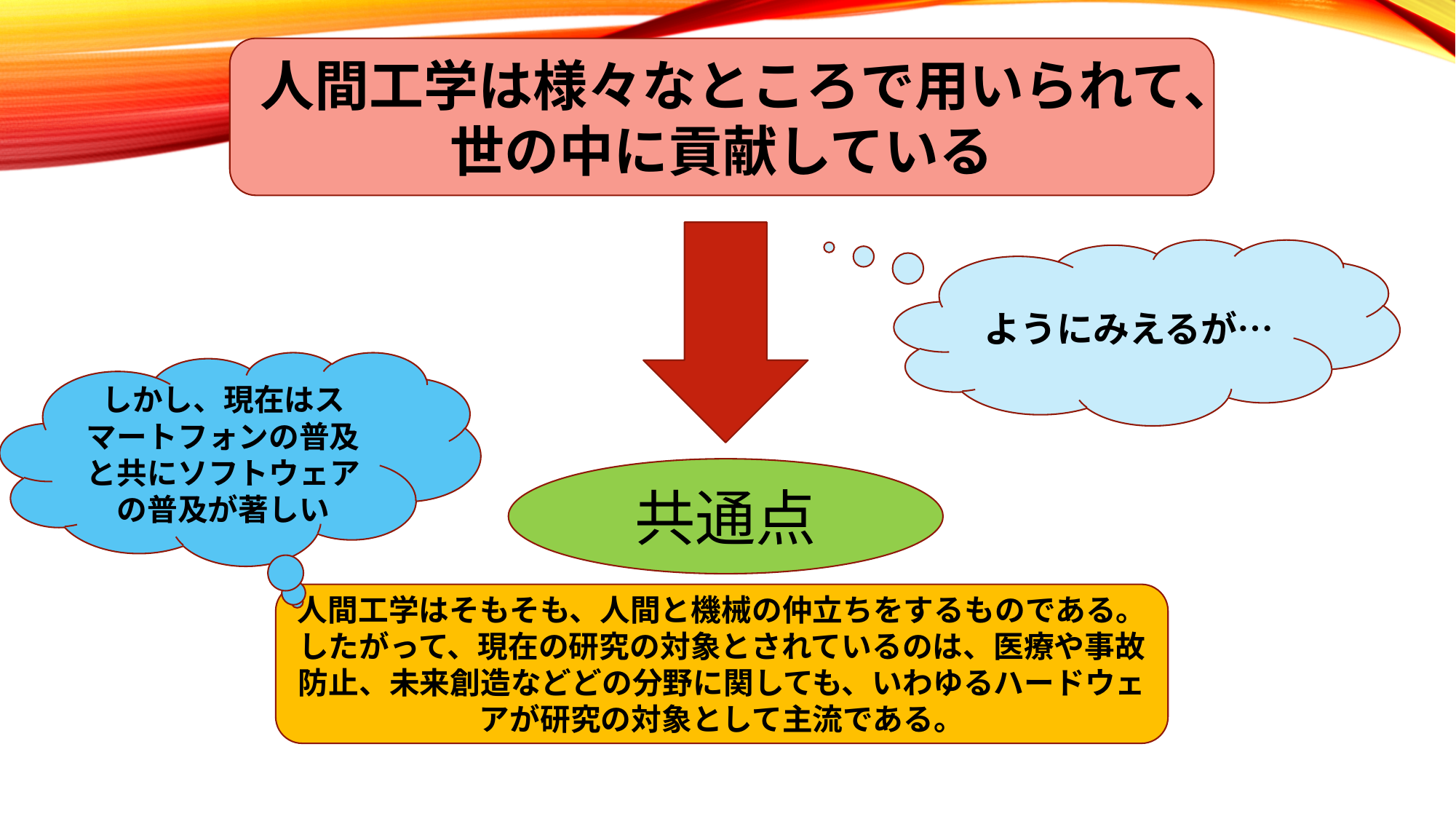

人間工学は様々なところで用いられて、世の中に貢献している

ようにみえるが…
しかし、現在はスマートフォンの普及と共にソフトウェアの普及が著しい
共通点
人間工学はそもそも、人間と機械の仲立ちをするものである。したがって、現在の研究の対象とされているのは、医療や事故防止、未来創造などどの分野に関しても、いわゆるハードウェアが研究の対象として主流である。